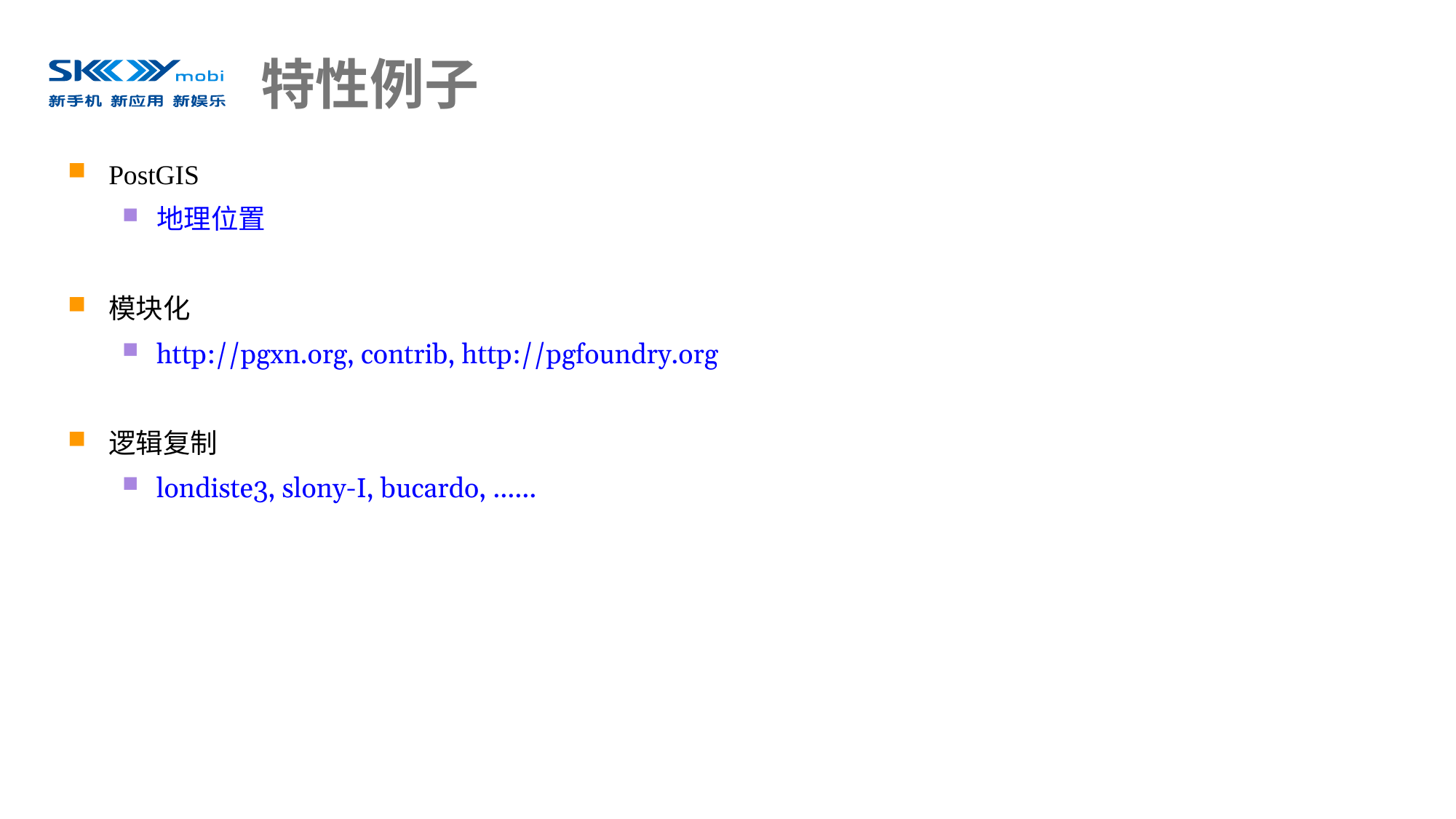

# 特性例子
PostGIS
地理位置

模块化
http://pgxn.org, contrib, http://pgfoundry.org

逻辑复制
londiste3, slony-I, bucardo, ......